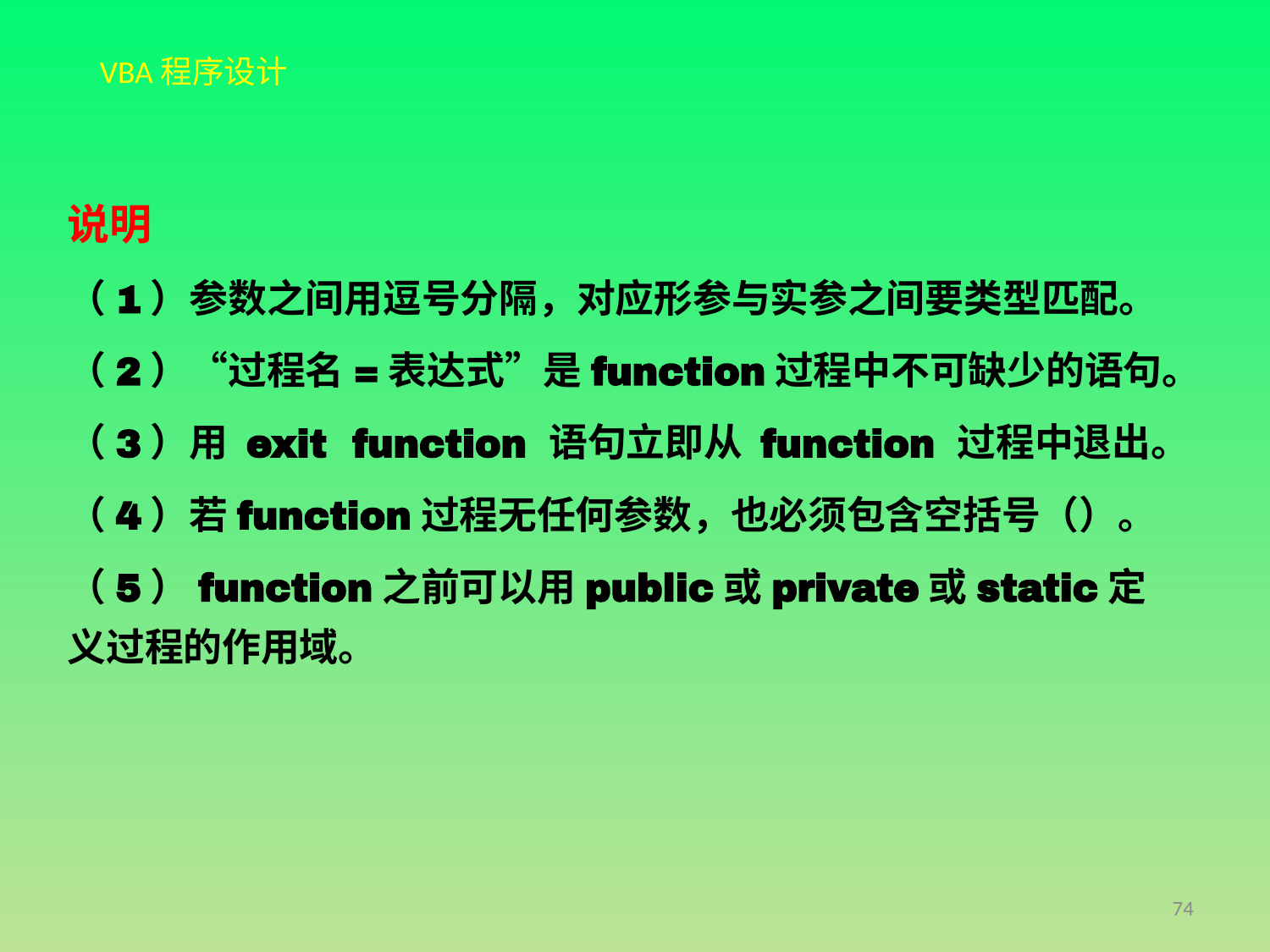

说明
（1）参数之间用逗号分隔，对应形参与实参之间要类型匹配。
（2）“过程名=表达式”是function过程中不可缺少的语句。
（3）用 exit  function 语句立即从 function 过程中退出。
（4）若function过程无任何参数，也必须包含空括号（）。
（5）function之前可以用public或private或static定义过程的作用域。
74